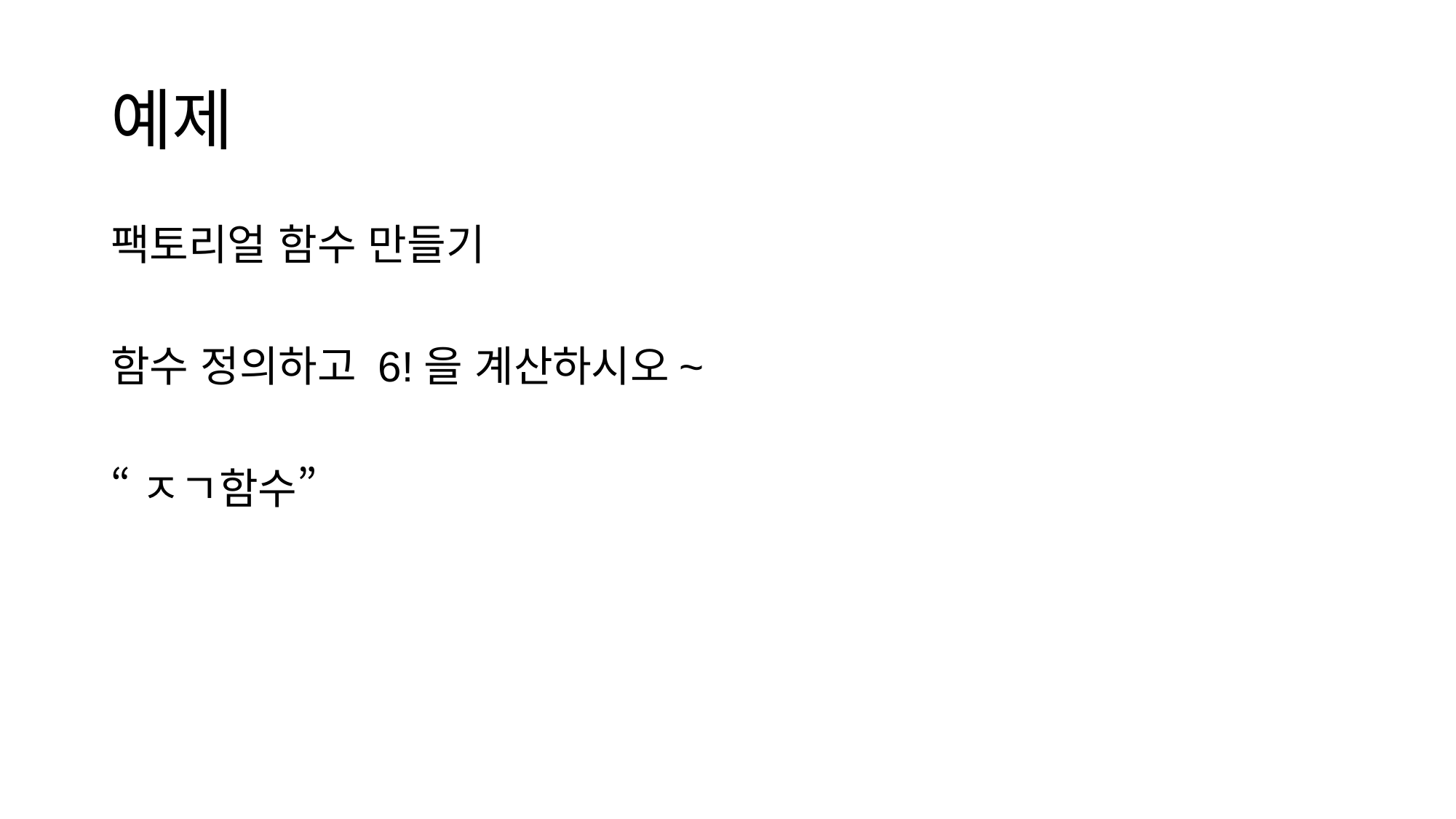

# 예제
팩토리얼 함수 만들기

함수 정의하고 6!을 계산하시오~

“ㅈㄱ함수”